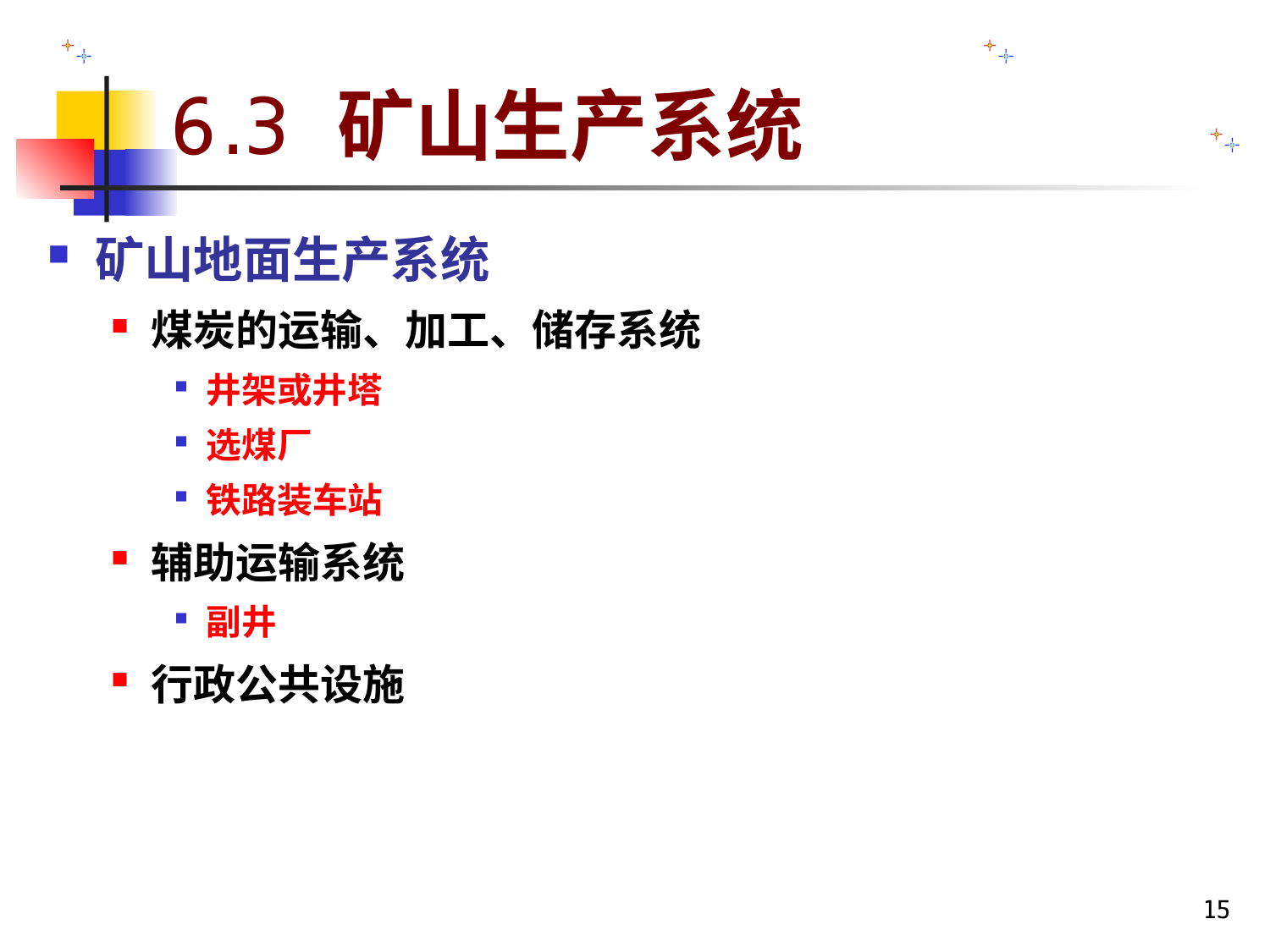

# 6.3 矿山生产系统
矿山地面生产系统
煤炭的运输、加工、储存系统
井架或井塔
选煤厂
铁路装车站
辅助运输系统
副井
行政公共设施
15